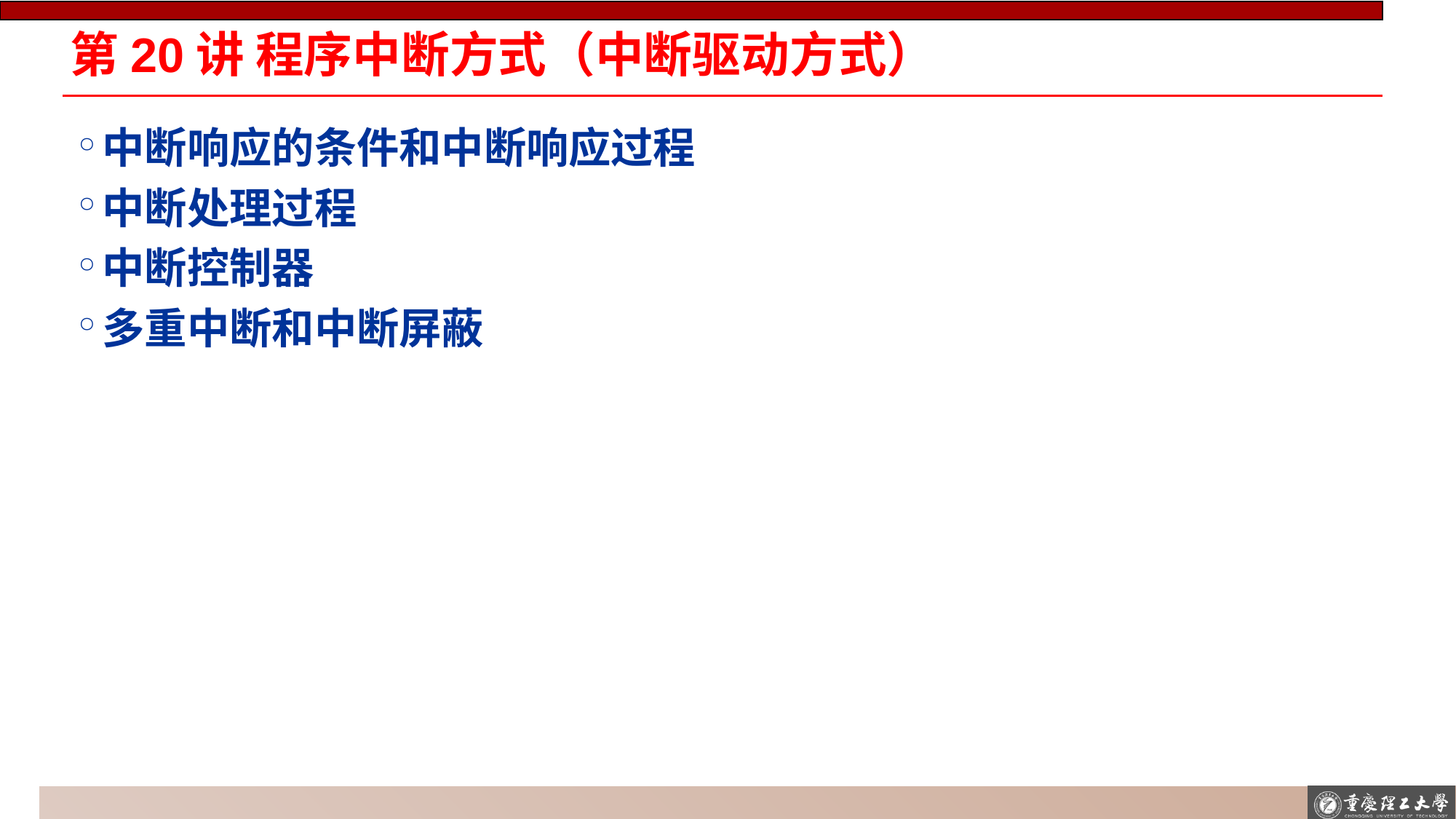

# 第20讲 程序中断方式（中断驱动方式）
中断响应的条件和中断响应过程
中断处理过程
中断控制器
多重中断和中断屏蔽